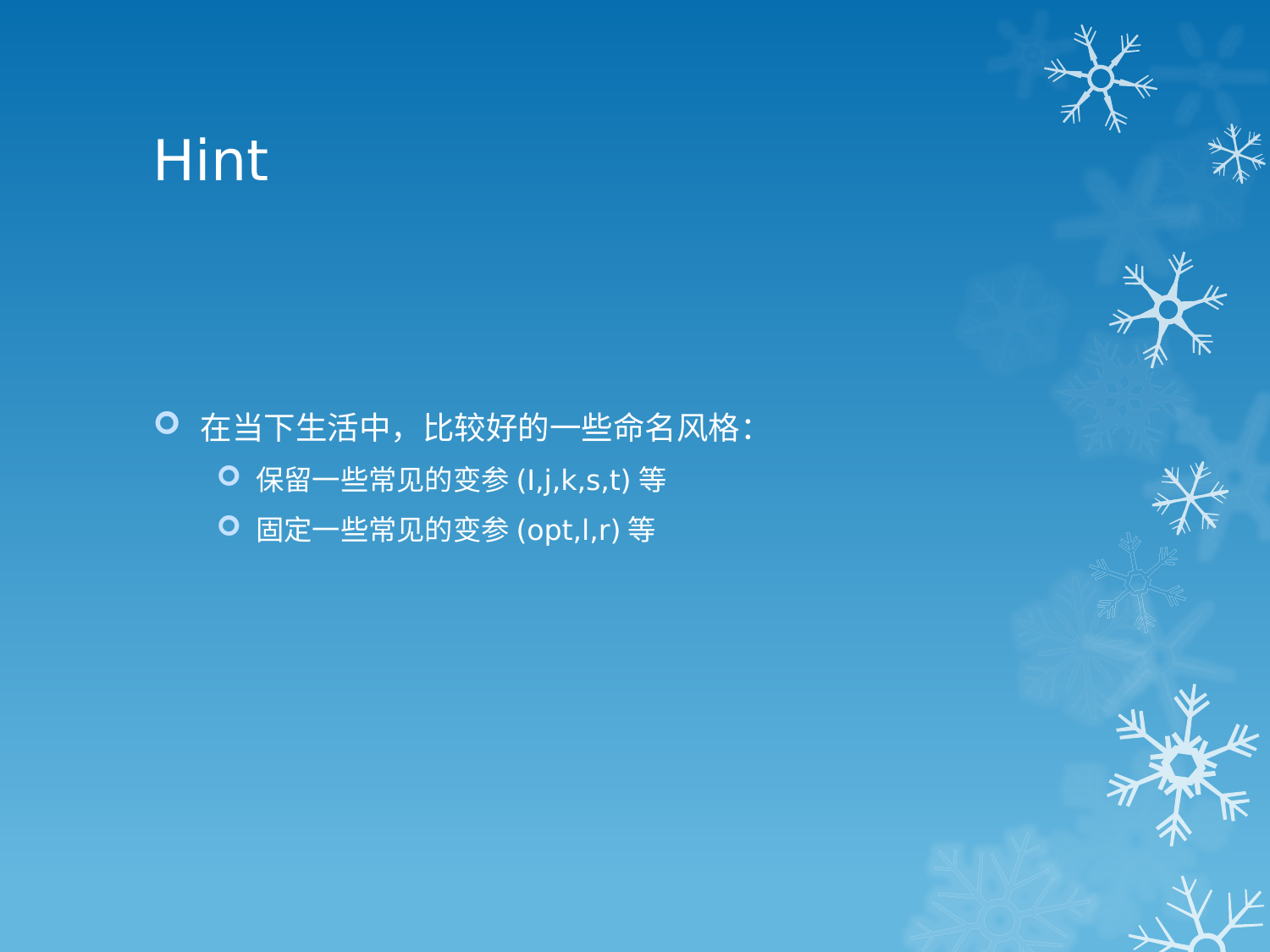

# Hint
在当下生活中，比较好的一些命名风格：
保留一些常见的变参(I,j,k,s,t)等
固定一些常见的变参(opt,l,r)等